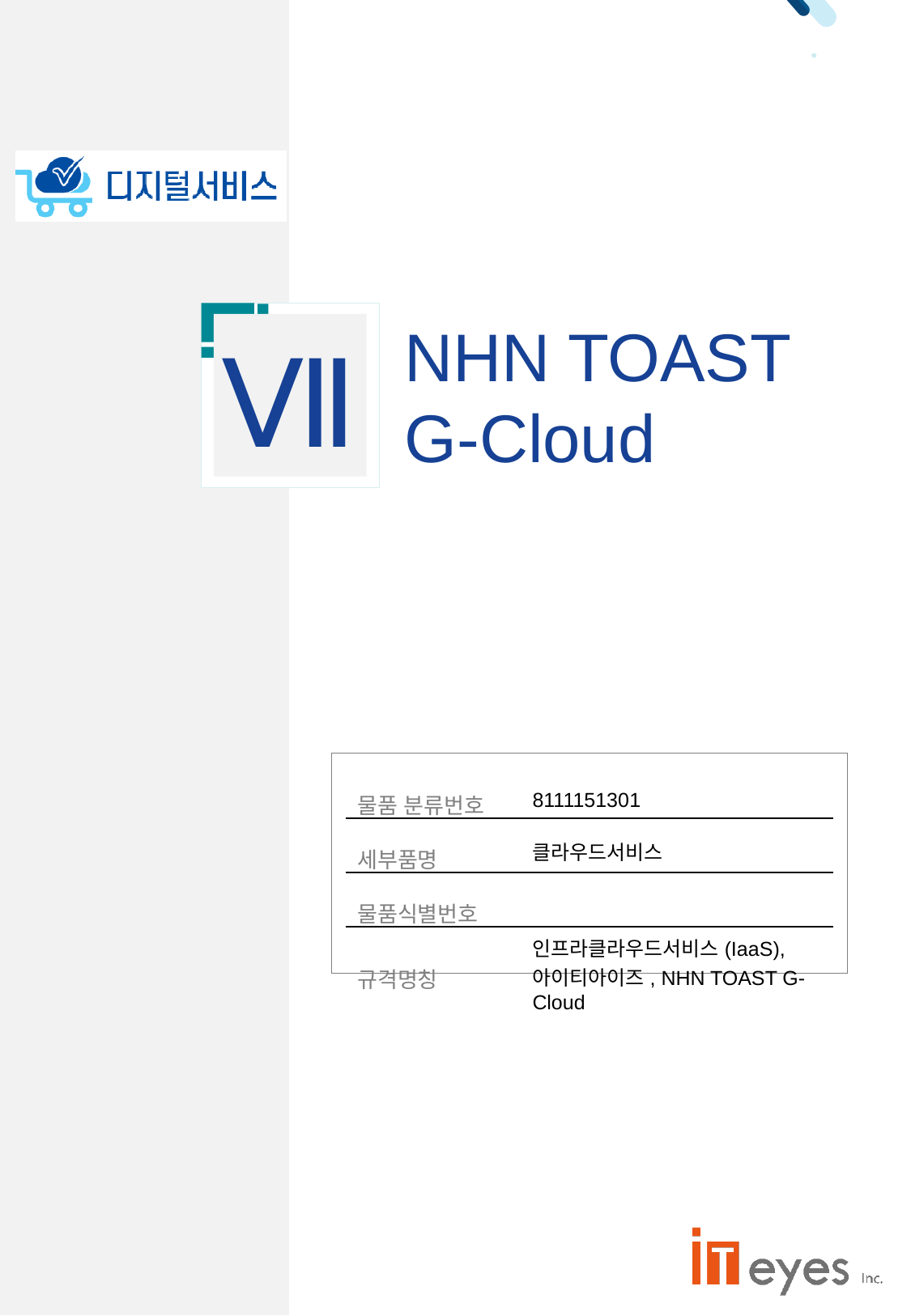

| 물품 분류번호 | 8111151301 |
| --- | --- |
| 세부품명 | 클라우드서비스 |
| 물품식별번호 |  |
| 규격명칭 | 인프라클라우드서비스(IaaS), 아이티아이즈, NHN TOAST G-Cloud |